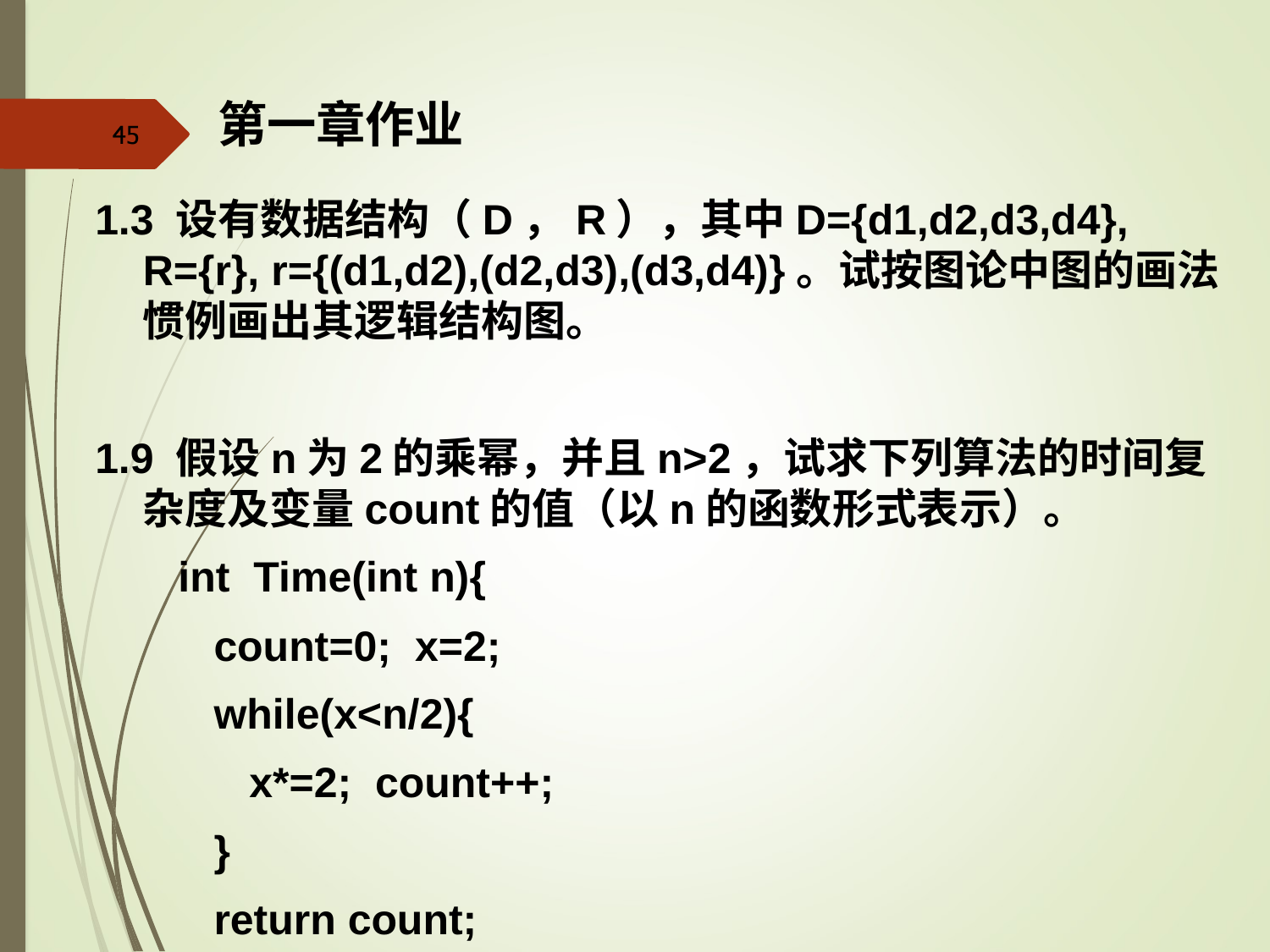

# 第一章作业
45
1.3 设有数据结构（D，R），其中D={d1,d2,d3,d4}, R={r}, r={(d1,d2),(d2,d3),(d3,d4)}。试按图论中图的画法惯例画出其逻辑结构图。

1.9 假设n为2的乘幂，并且n>2，试求下列算法的时间复杂度及变量count的值（以n的函数形式表示）。
       int  Time(int n){
          count=0;  x=2;
          while(x<n/2){
             x*=2;  count++;
          }
          return count;
       }//Time